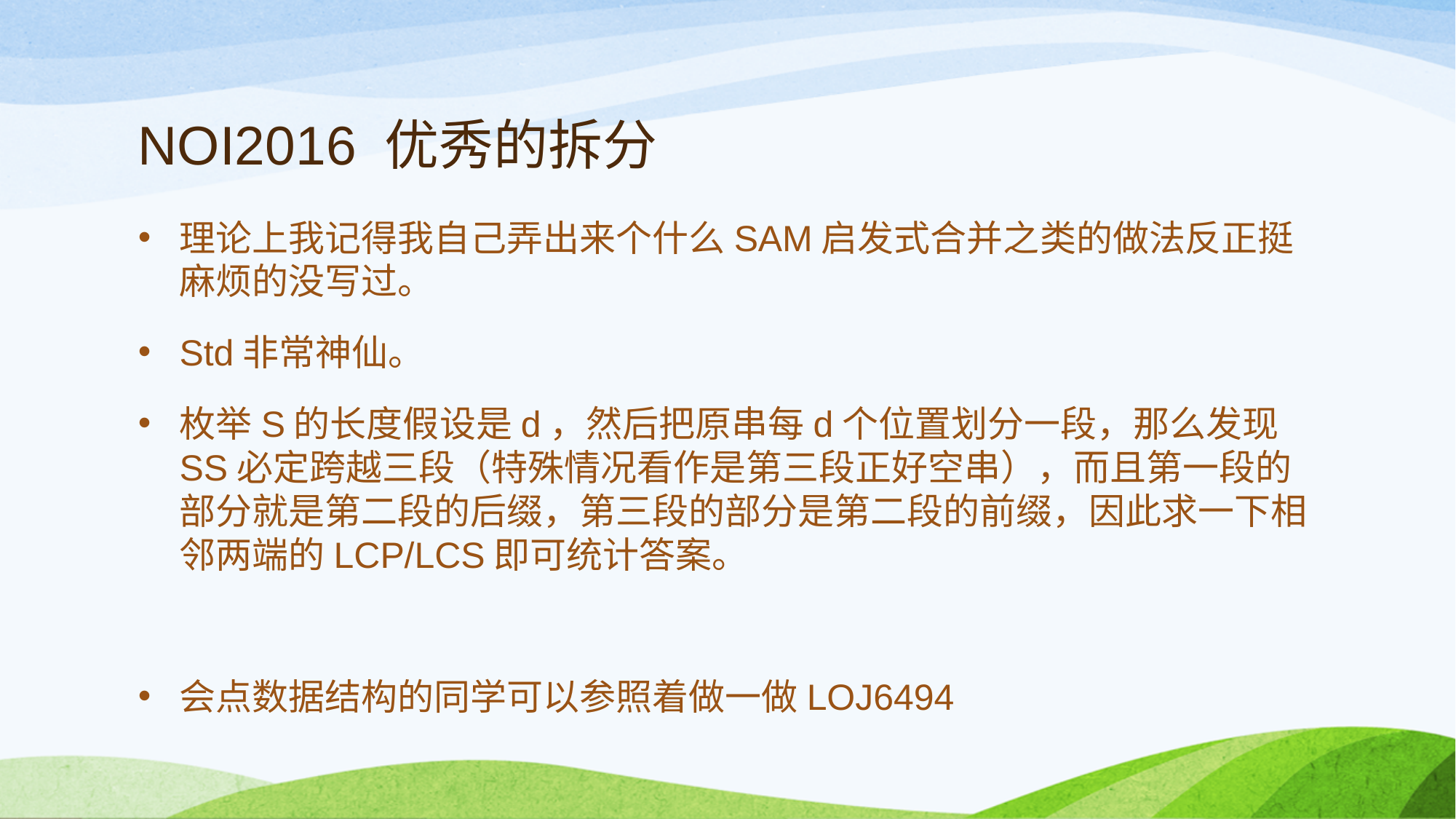

# NOI2016 优秀的拆分
理论上我记得我自己弄出来个什么SAM启发式合并之类的做法反正挺麻烦的没写过。
Std非常神仙。
枚举S的长度假设是d，然后把原串每d个位置划分一段，那么发现SS必定跨越三段（特殊情况看作是第三段正好空串），而且第一段的部分就是第二段的后缀，第三段的部分是第二段的前缀，因此求一下相邻两端的LCP/LCS即可统计答案。

会点数据结构的同学可以参照着做一做LOJ6494